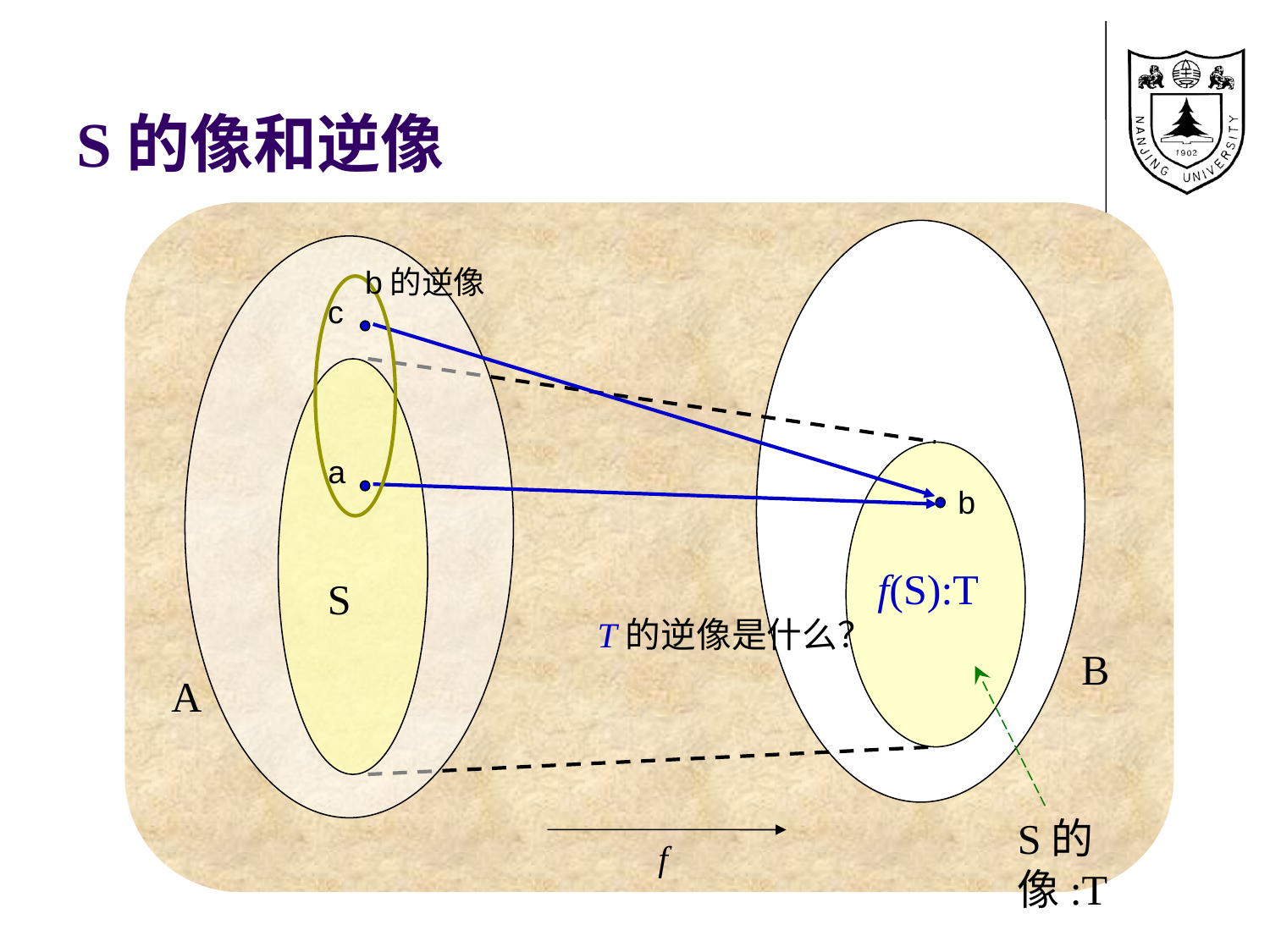

# S的像和逆像

b的逆像

c

a
b

f(S):T
S
T的逆像是什么？
B
A

S的像:T

f